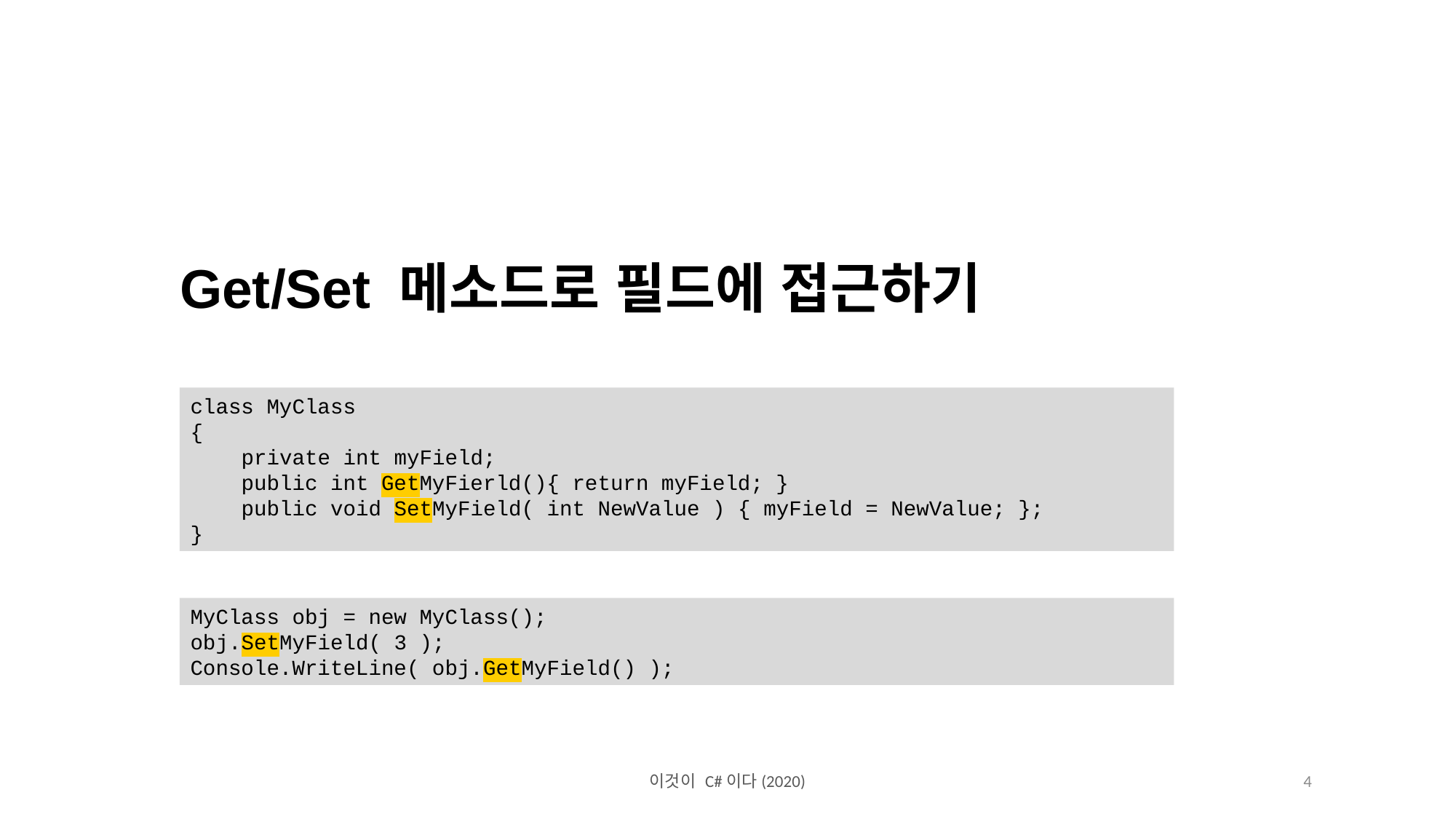

Get/Set 메소드로 필드에 접근하기
class MyClass
{
    private int myField;
    public int GetMyFierld(){ return myField; }
    public void SetMyField( int NewValue ) { myField = NewValue; };
}
MyClass obj = new MyClass();
obj.SetMyField( 3 );
Console.WriteLine( obj.GetMyField() );
이것이 C#이다(2020)
4